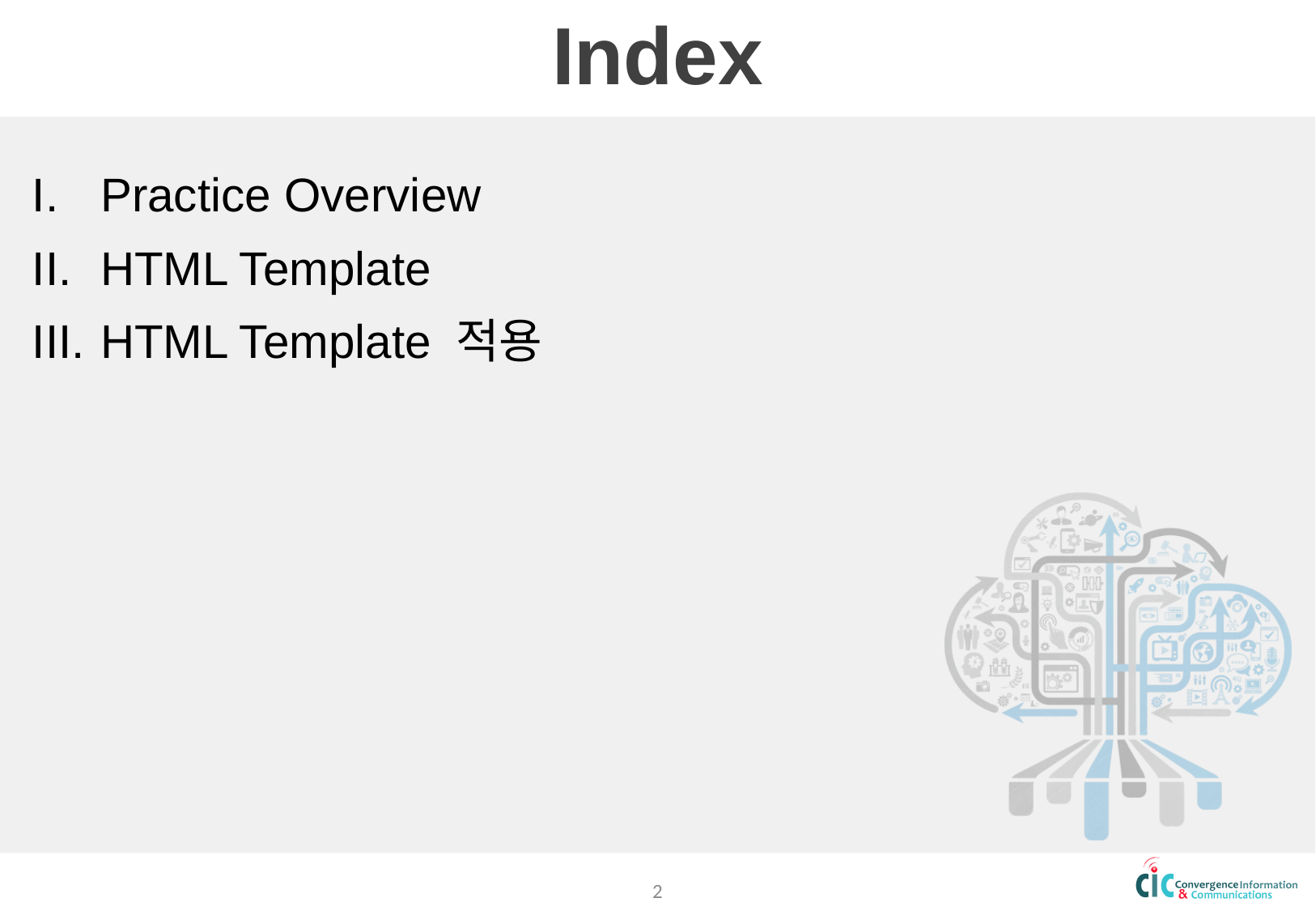

# Index
Practice Overview
HTML Template
HTML Template 적용
2